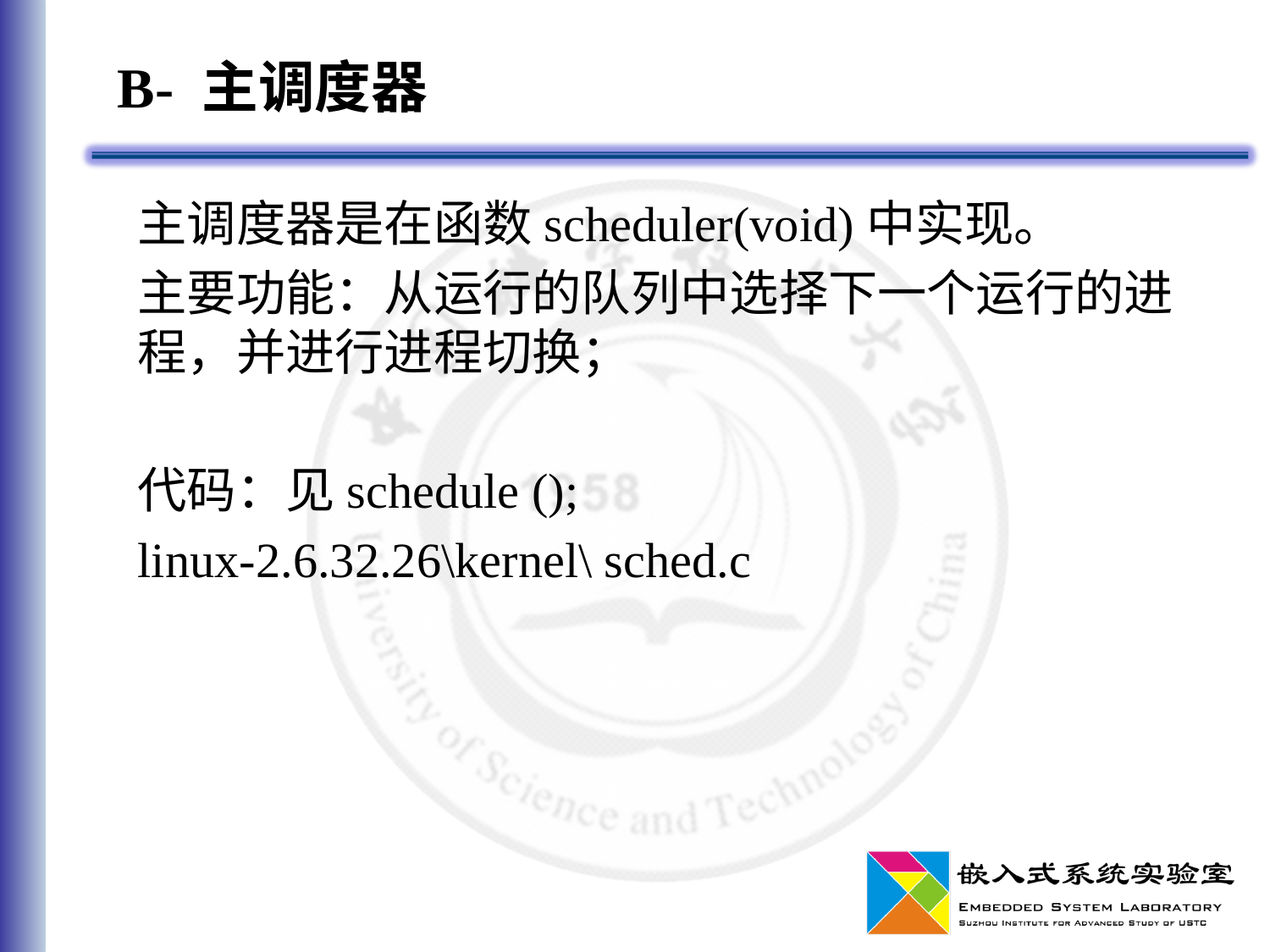

# B- 主调度器
主调度器是在函数scheduler(void)中实现。
主要功能：从运行的队列中选择下一个运行的进程，并进行进程切换；

代码：见schedule ();
linux-2.6.32.26\kernel\ sched.c